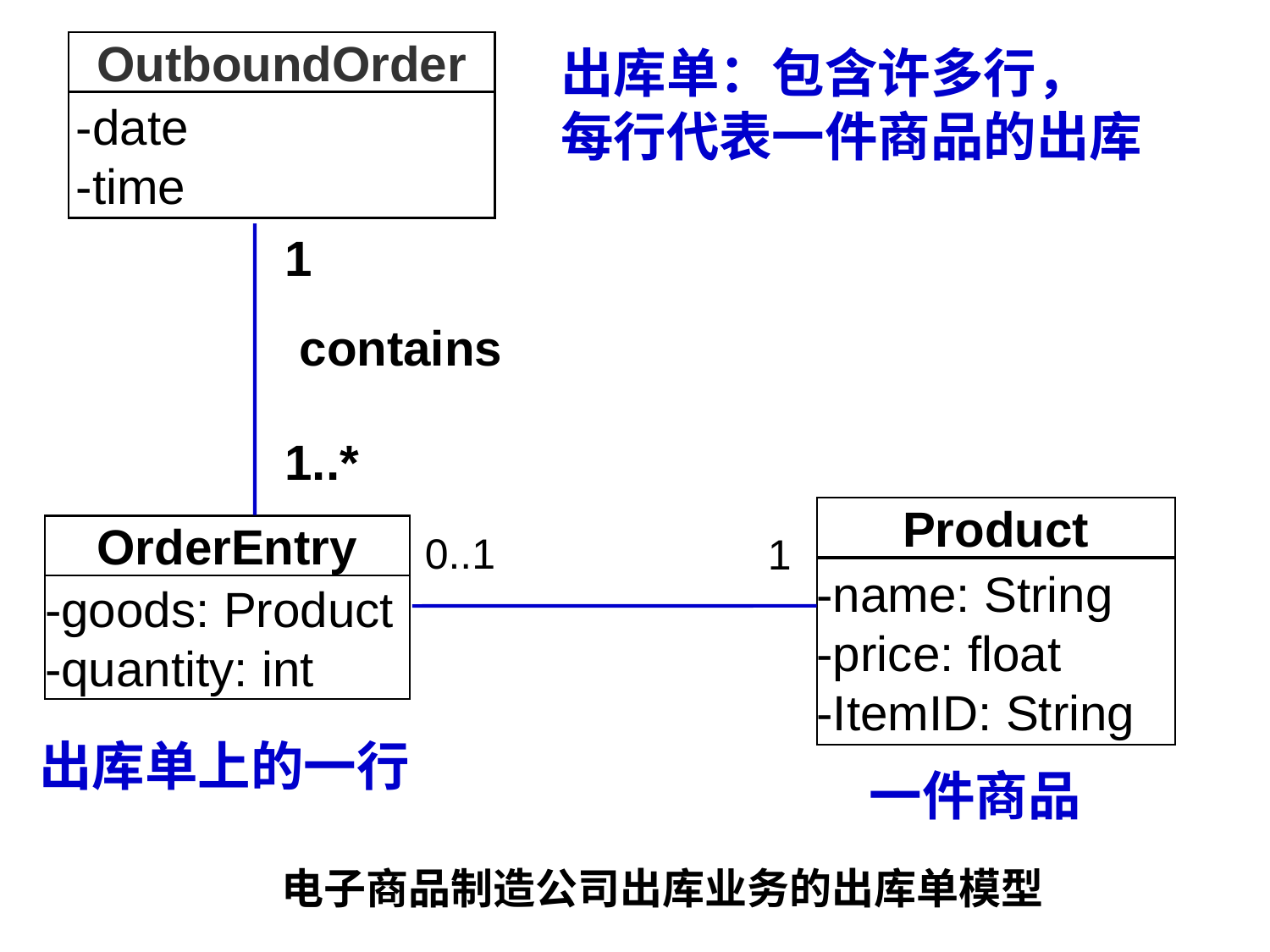

OutboundOrder
出库单：包含许多行，
每行代表一件商品的出库
-date
-time

1
contains
1..*
Product
OrderEntry
0..1
1
-name: String
-price: float
-ItemID: String
-goods: Product
-quantity: int

出库单上的一行
一件商品
电子商品制造公司出库业务的出库单模型